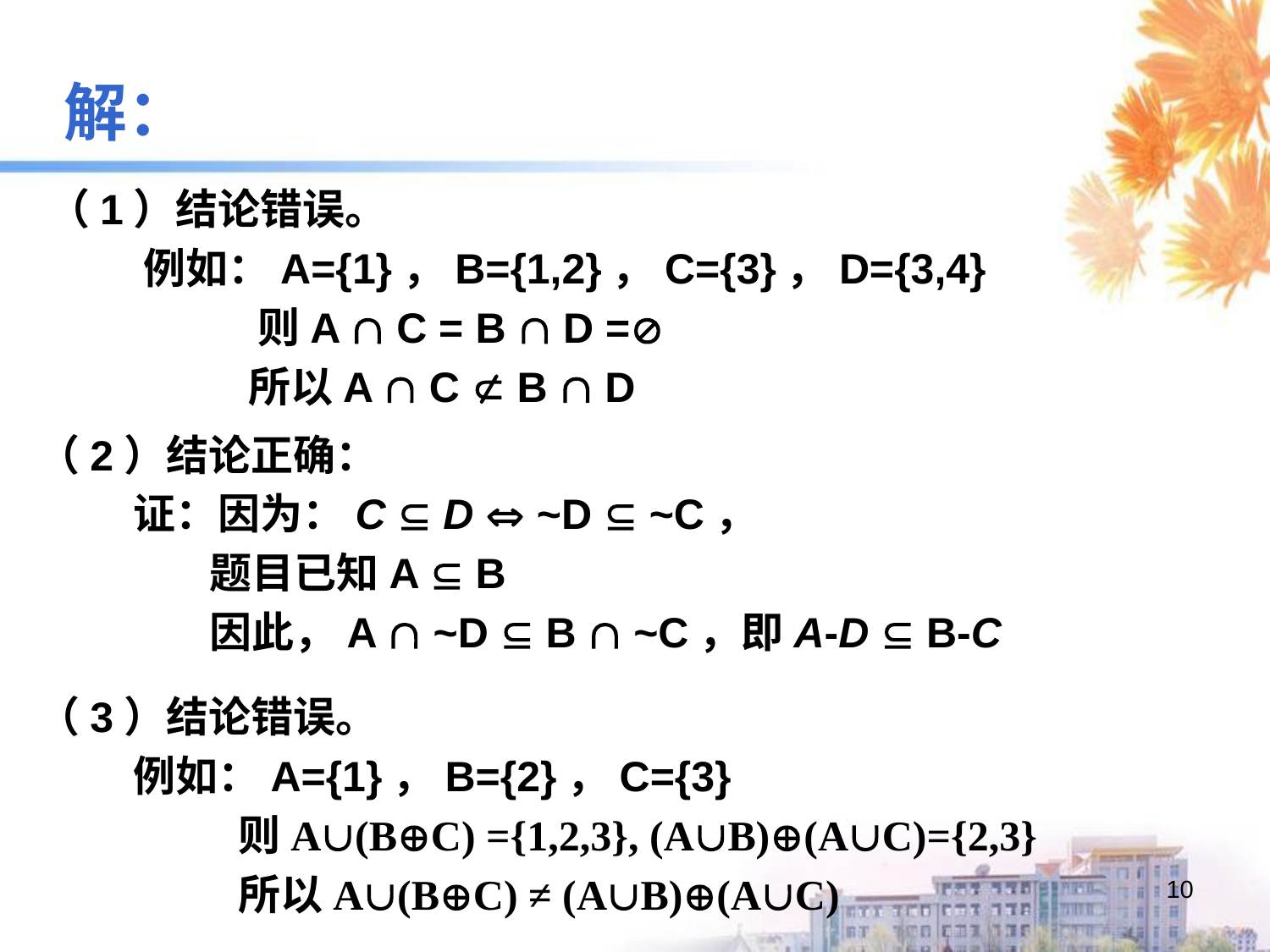

解：

（1）结论错误。
         例如：A={1}，B={1,2}，C={3}，D={3,4}
                     则A ∩ C = B ∩ D =∅
                    所以A ∩ C ⊄ B ∩ D

（2）结论正确：
         证：因为：C ⊆ D ⇔ ~D ⊆ ~C，
                 题目已知A ⊆ B
                 因此，A ∩ ~D ⊆ B ∩ ~C，即A-D ⊆ B-C
（3）结论错误。
         例如：A={1}，B={2}，C={3}
                    则A∪(B⊕C) ={1,2,3}, (A∪B)⊕(A∪C)={2,3}
                    所以A∪(B⊕C) ≠ (A∪B)⊕(A∪C)
10